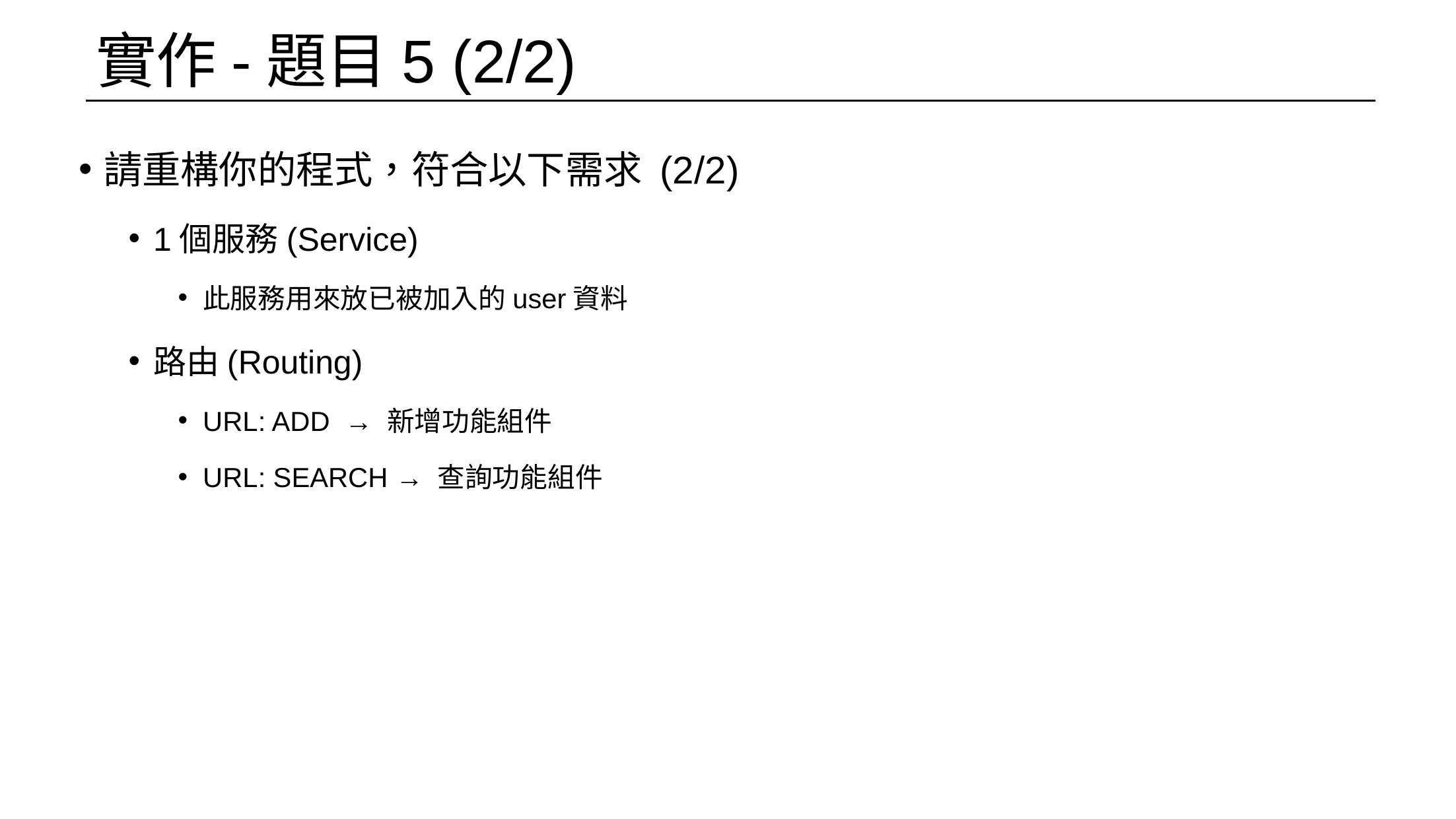

# 實作-題目5 (2/2)
請重構你的程式，符合以下需求 (2/2)
1個服務(Service)
此服務用來放已被加入的user資料
路由(Routing)
URL: ADD  → 新增功能組件
URL: SEARCH → 查詢功能組件